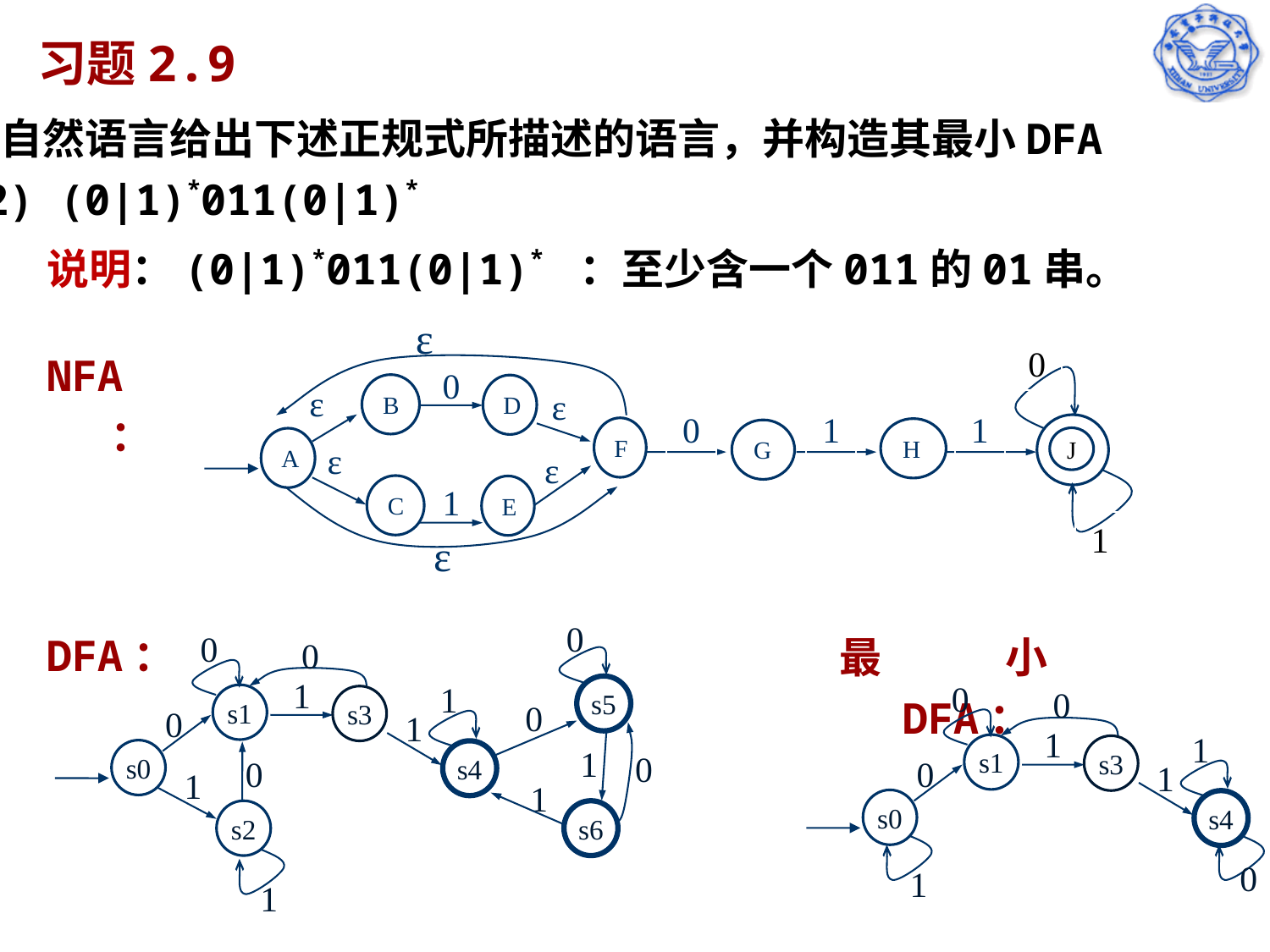

# 习题2.9
用自然语言给出下述正规式所描述的语言，并构造其最小DFA
(2) (0|1)*011(0|1)*
说明：(0|1)*011(0|1)* ：至少含一个011的01串。
ε

0
B
D
ε
ε

F

A
ε
ε

1
C
E

ε
0

0
1
1
H
G

J

1
NFA：
0
0
0

1
1
s5
s1
s3
0
0
1

1
s0
0
s4

0
1

1

s2
s6

1

DFA：
最小DFA：
0
0

1
1
s1
s3
0
1

s0
s4

0
1